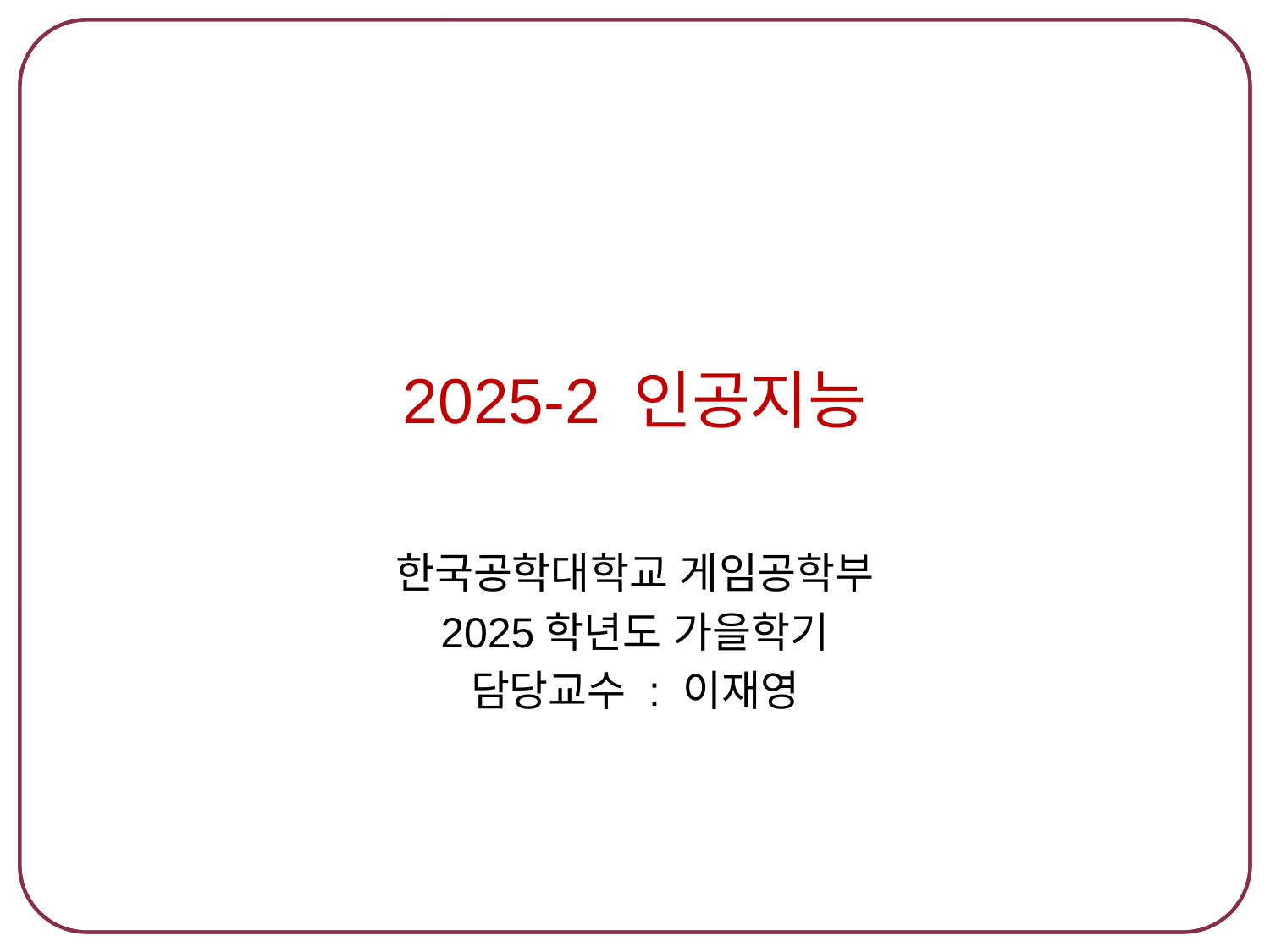

# 2025-2 인공지능
한국공학대학교 게임공학부
2025학년도 가을학기
담당교수 : 이재영